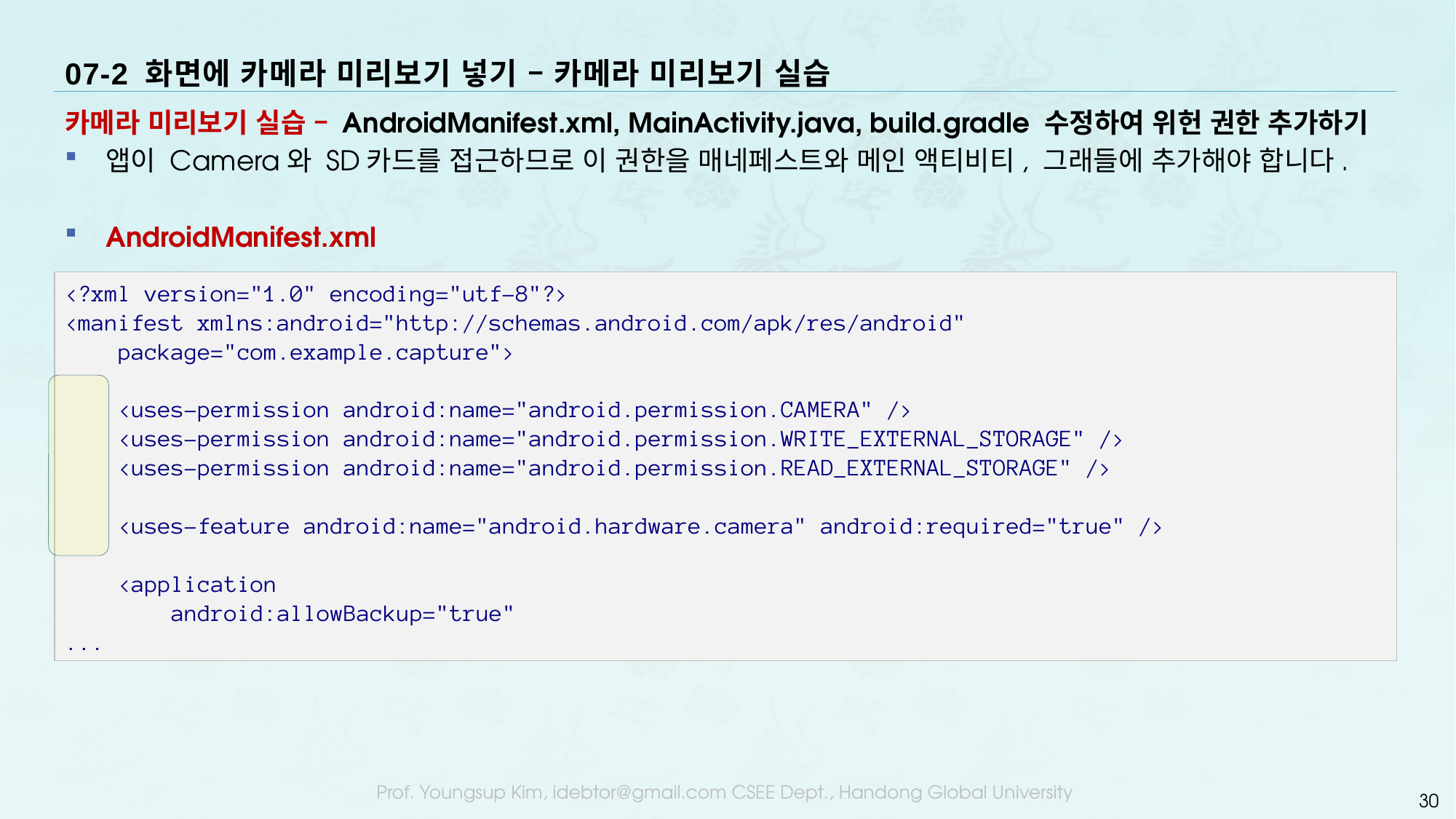

# 07-2 화면에 카메라 미리보기 넣기 – 카메라 미리보기 실습
카메라 미리보기 실습 – AndroidManifest.xml, MainActivity.java, build.gradle 수정하여 위헌 권한 추가하기
앱이 Camera와 SD카드를 접근하므로 이 권한을 매네페스트와 메인 액티비티, 그래들에 추가해야 합니다.

AndroidManifest.xml
<?xml version="1.0" encoding="utf-8"?>
<manifest xmlns:android="http://schemas.android.com/apk/res/android"
    package="com.example.capture">

    <uses-permission android:name="android.permission.CAMERA" />
    <uses-permission android:name="android.permission.WRITE_EXTERNAL_STORAGE" />
    <uses-permission android:name="android.permission.READ_EXTERNAL_STORAGE" />

    <uses-feature android:name="android.hardware.camera" android:required="true" />

    <application
        android:allowBackup="true"
...

30